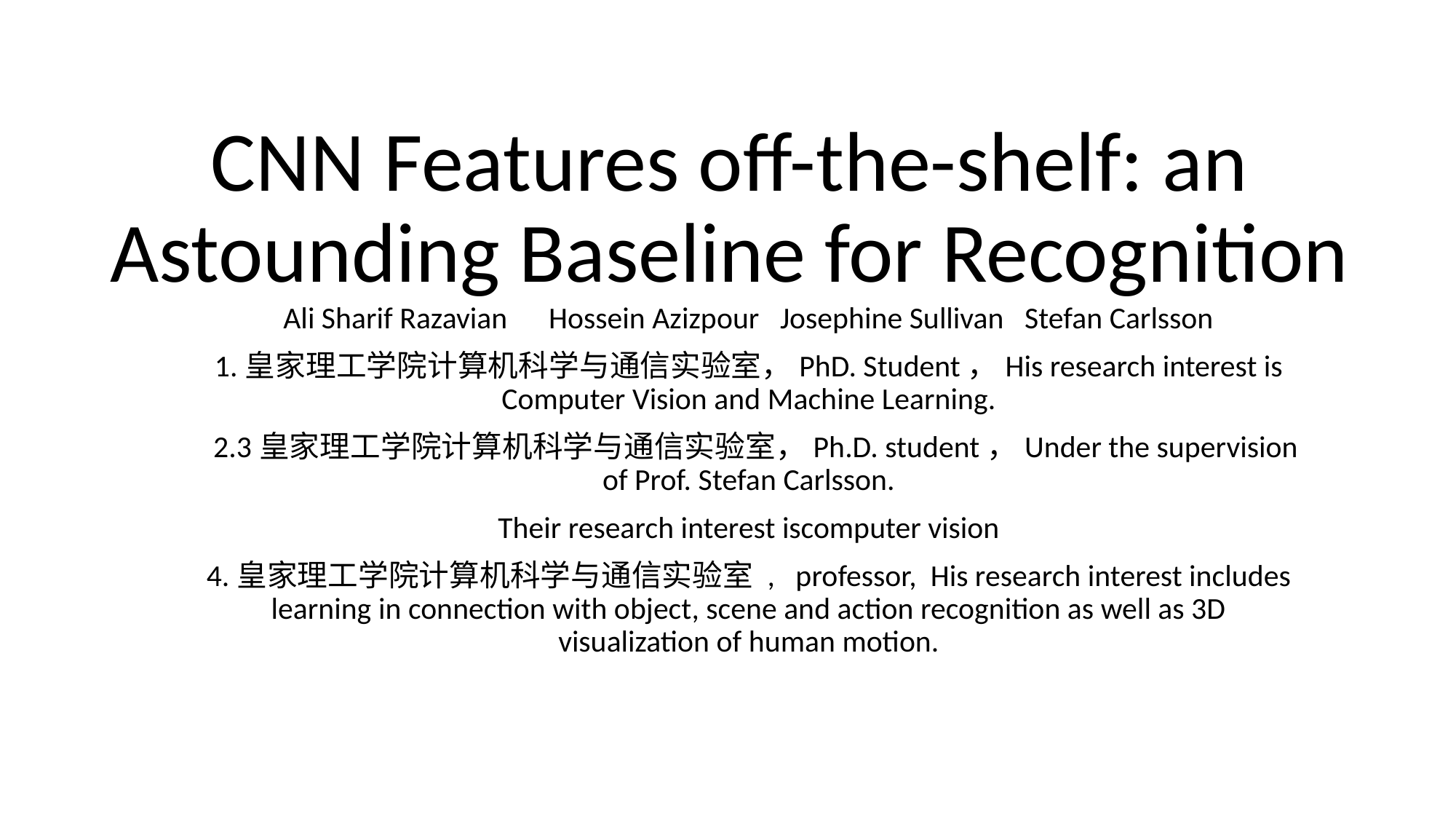

# CNN Features off-the-shelf: an Astounding Baseline for Recognition
Ali Sharif Razavian      Hossein Azizpour   Josephine Sullivan   Stefan Carlsson
1.皇家理工学院计算机科学与通信实验室，PhD. Student，His research interest is Computer Vision and Machine Learning.
  2.3皇家理工学院计算机科学与通信实验室，Ph.D. student，Under the supervision of Prof. Stefan Carlsson.
Their research interest iscomputer vision
4.皇家理工学院计算机科学与通信实验室 ,   professor,  His research interest includes learning in connection with object, scene and action recognition as well as 3D visualization of human motion.